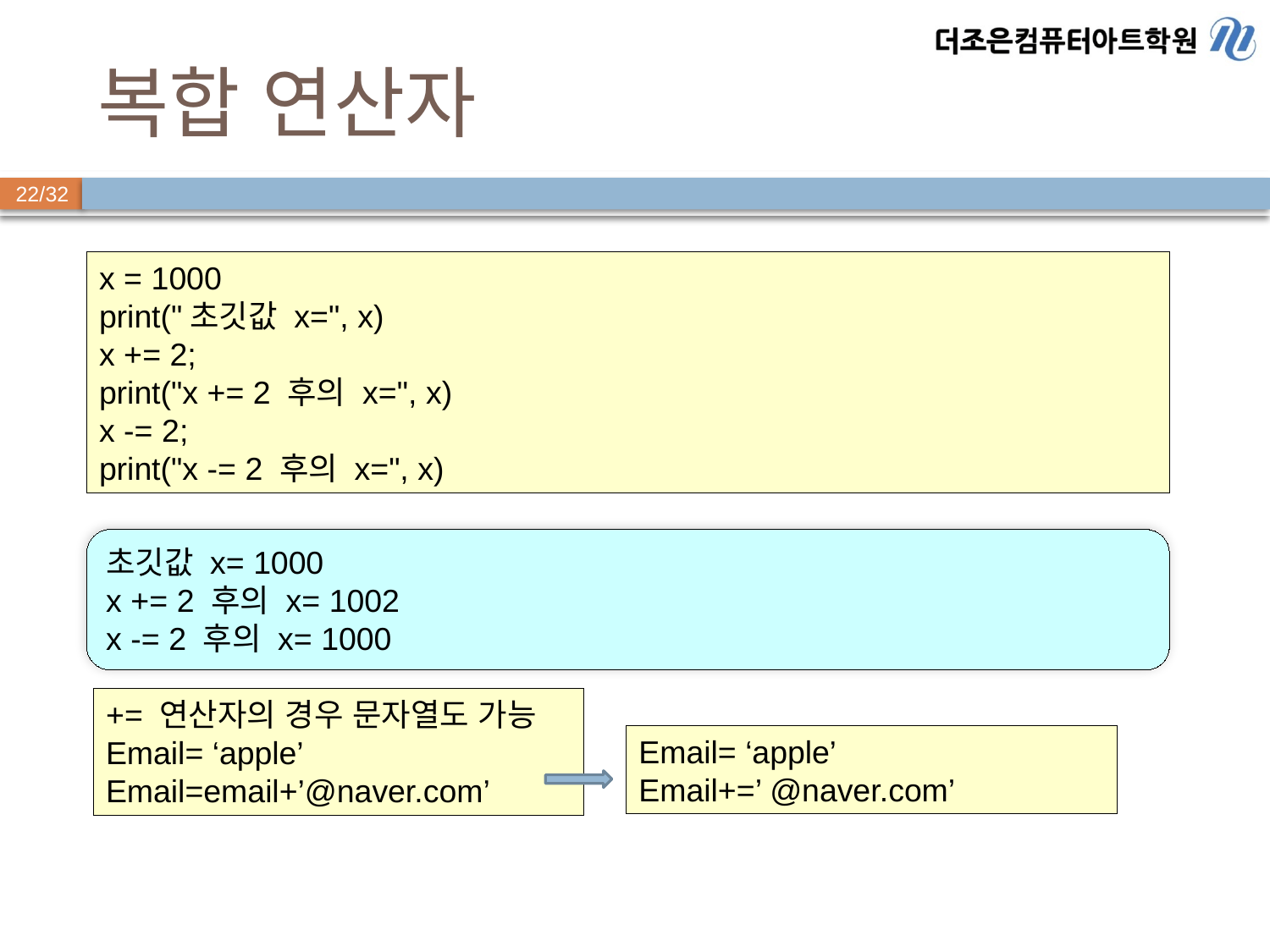

# 복합 연산자
x = 1000
print("초깃값 x=", x)
x += 2;
print("x += 2 후의 x=", x)
x -= 2;
print("x -= 2 후의 x=", x)
초깃값 x= 1000
x += 2 후의 x= 1002
x -= 2 후의 x= 1000
+= 연산자의 경우 문자열도 가능
Email= ‘apple’
Email=email+’@naver.com’
Email= ‘apple’
Email+=’ @naver.com’